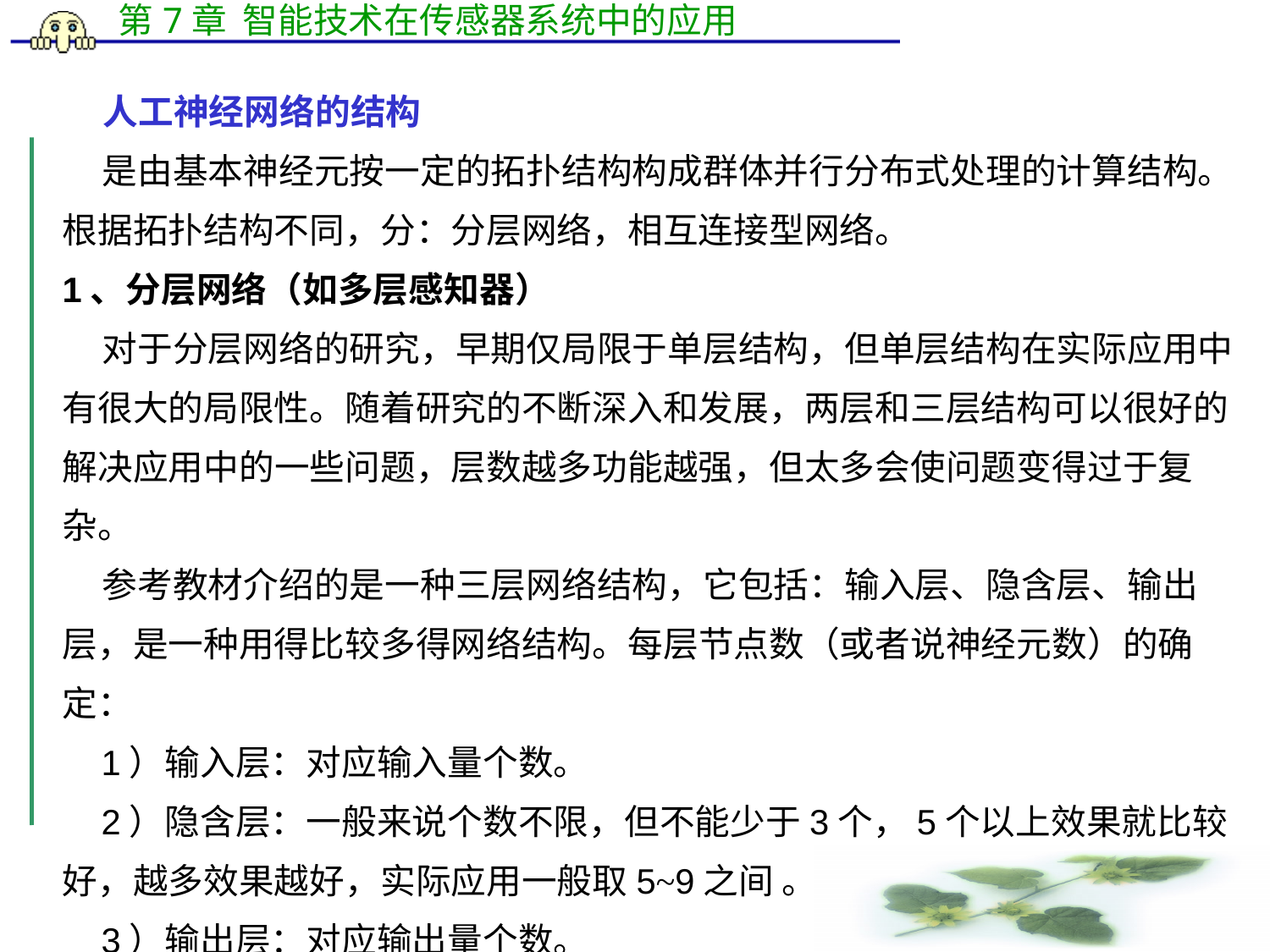

人工神经网络的结构
    是由基本神经元按一定的拓扑结构构成群体并行分布式处理的计算结构。根据拓扑结构不同，分：分层网络，相互连接型网络。
1、分层网络（如多层感知器）
    对于分层网络的研究，早期仅局限于单层结构，但单层结构在实际应用中有很大的局限性。随着研究的不断深入和发展，两层和三层结构可以很好的解决应用中的一些问题，层数越多功能越强，但太多会使问题变得过于复
杂。
    参考教材介绍的是一种三层网络结构，它包括：输入层、隐含层、输出层，是一种用得比较多得网络结构。每层节点数（或者说神经元数）的确定：
    1）输入层：对应输入量个数。
    2）隐含层：一般来说个数不限，但不能少于3个，5个以上效果就比较好，越多效果越好，实际应用一般取5~9之间 。
    3）输出层：对应输出量个数。